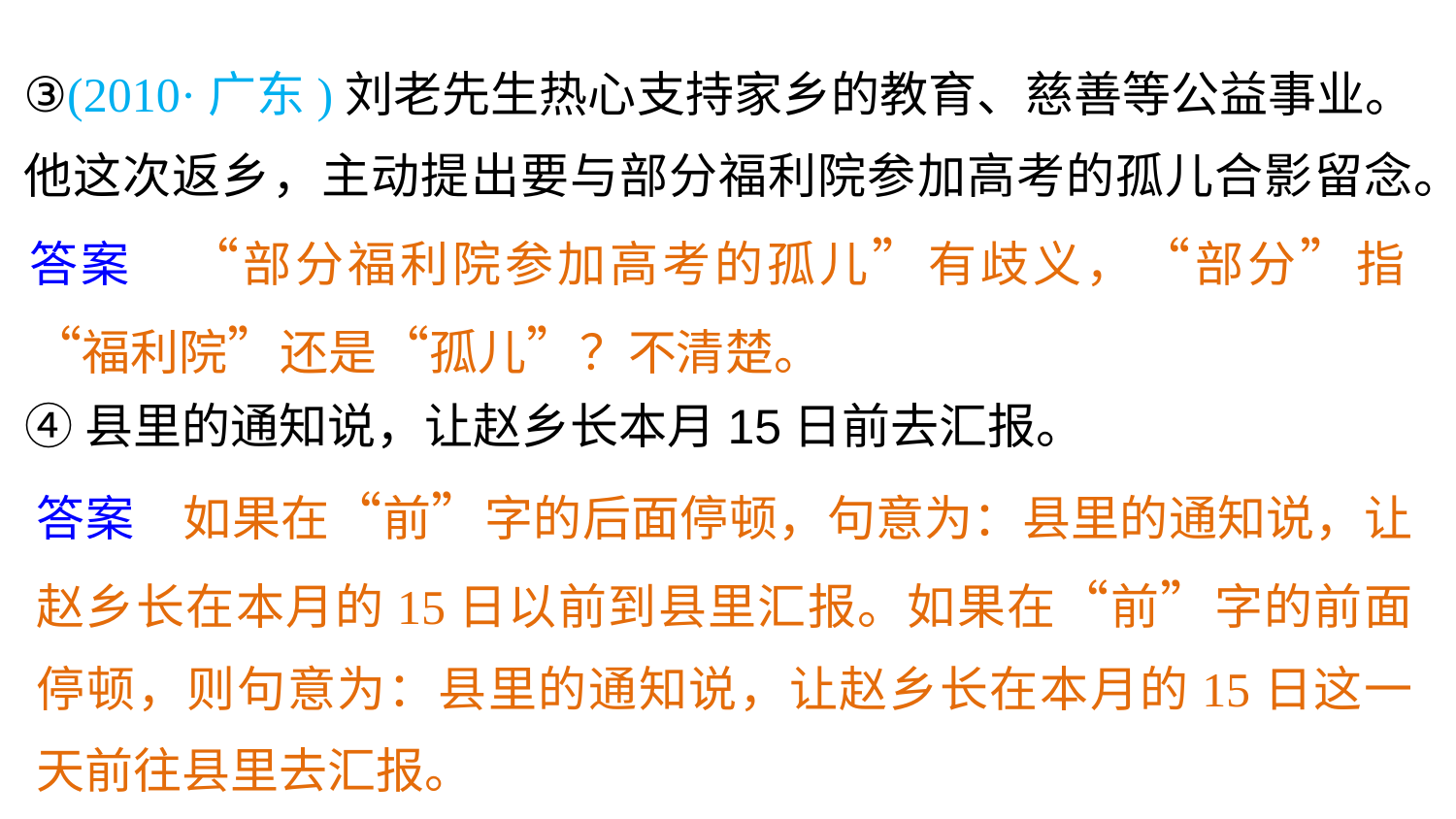

③(2010·广东)刘老先生热心支持家乡的教育、慈善等公益事业。他这次返乡，主动提出要与部分福利院参加高考的孤儿合影留念。
答案　“部分福利院参加高考的孤儿”有歧义，“部分”指“福利院”还是“孤儿”？不清楚。
④县里的通知说，让赵乡长本月15日前去汇报。
答案　如果在“前”字的后面停顿，句意为：县里的通知说，让赵乡长在本月的15日以前到县里汇报。如果在“前”字的前面停顿，则句意为：县里的通知说，让赵乡长在本月的15日这一天前往县里去汇报。